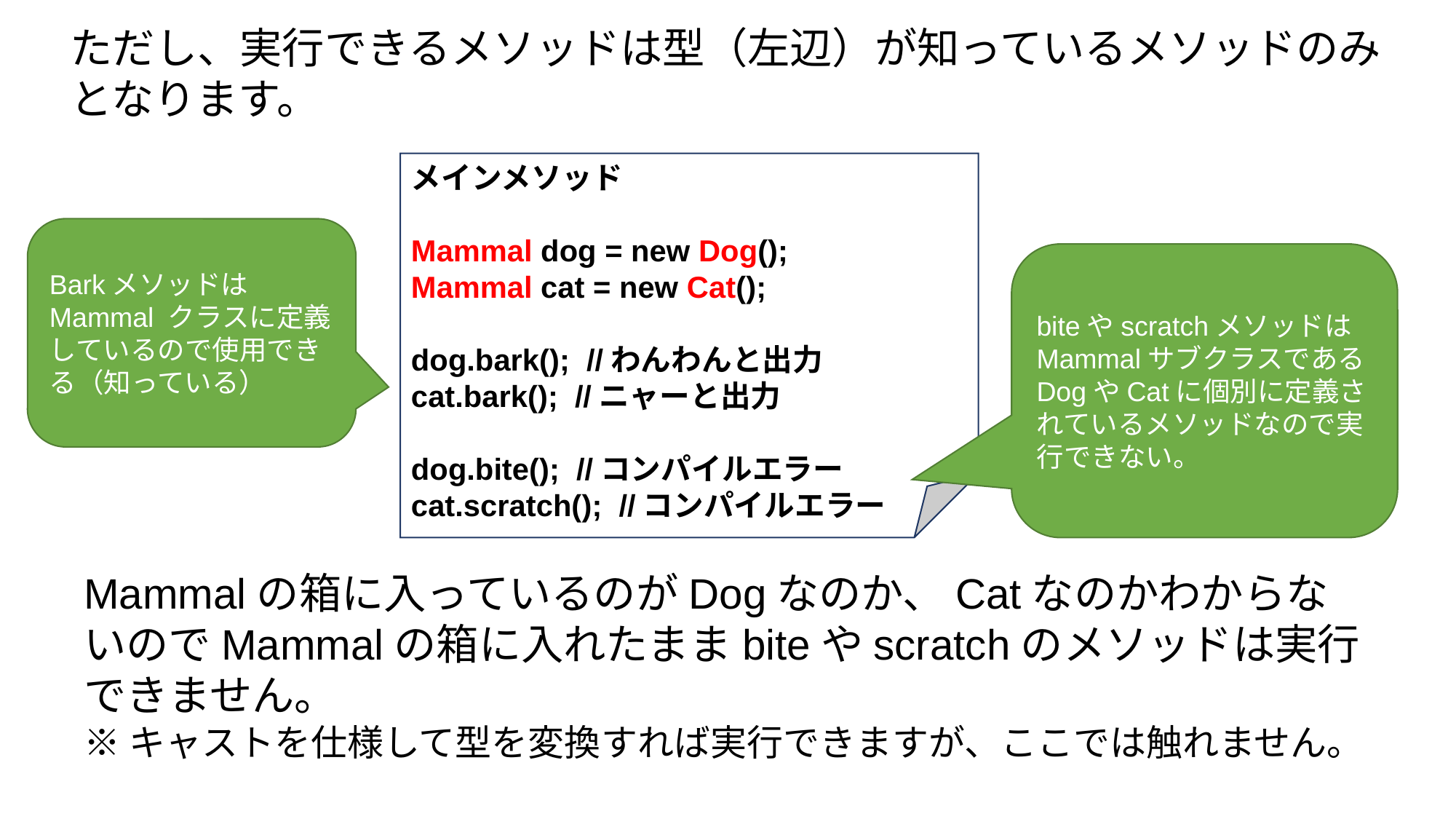

ただし、実行できるメソッドは型（左辺）が知っているメソッドのみとなります。
メインメソッド

Mammal dog = new Dog();
Mammal cat = new Cat();

dog.bark();  //わんわんと出力
cat.bark();  //ニャーと出力

dog.bite();  //コンパイルエラー
cat.scratch();  //コンパイルエラー

BarkメソッドはMammal クラスに定義しているので使用できる（知っている）
biteやscratchメソッドは
MammalサブクラスであるDogやCatに個別に定義されているメソッドなので実行できない。
Mammalの箱に入っているのがDogなのか、CatなのかわからないのでMammalの箱に入れたままbiteやscratchのメソッドは実行できません。
※キャストを仕様して型を変換すれば実行できますが、ここでは触れません。